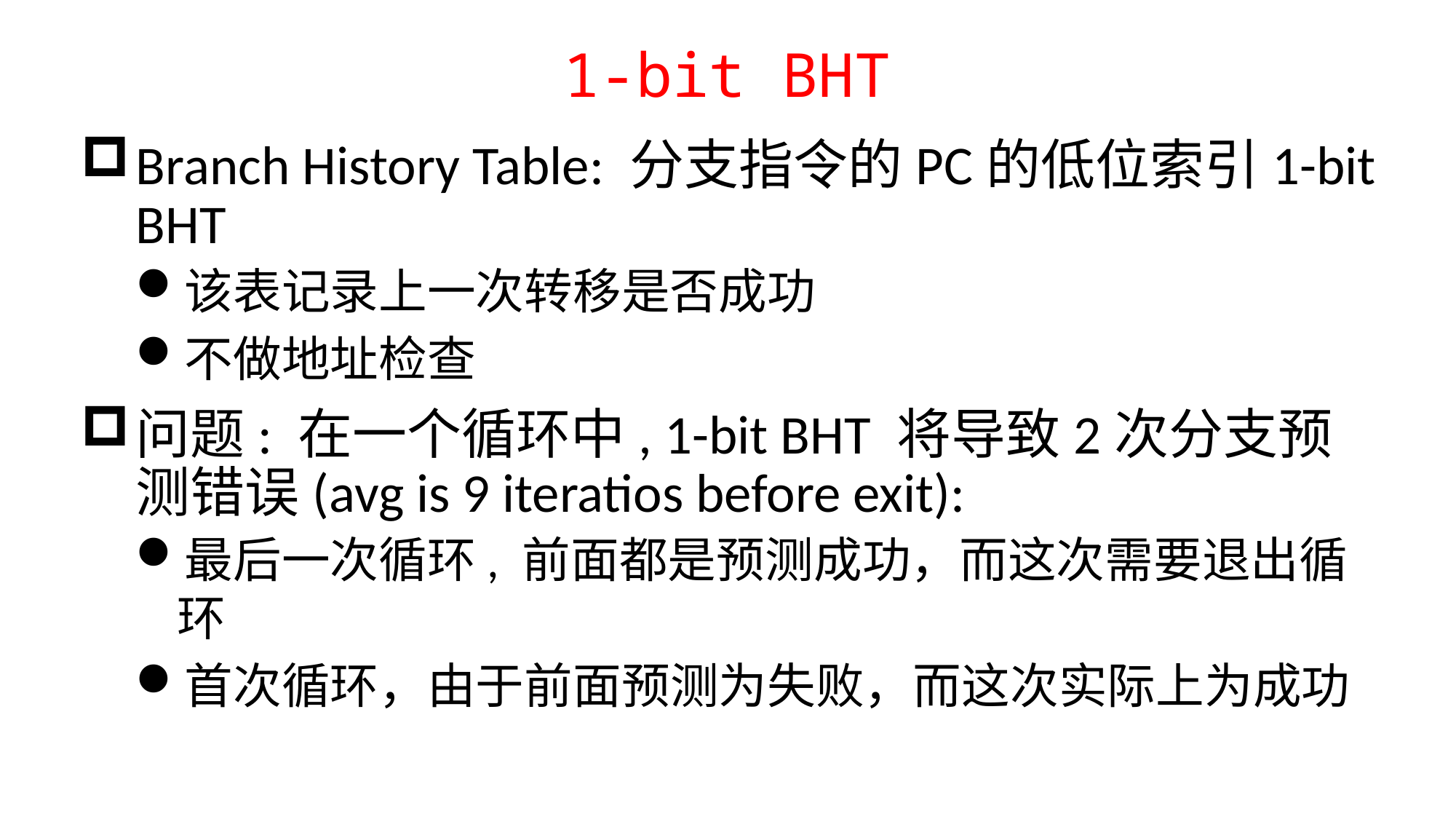

# 1-bit BHT
Branch History Table: 分支指令的PC的低位索引1-bit BHT
该表记录上一次转移是否成功
不做地址检查
问题: 在一个循环中, 1-bit BHT 将导致2次分支预测错误(avg is 9 iteratios before exit):
最后一次循环, 前面都是预测成功，而这次需要退出循环
首次循环，由于前面预测为失败，而这次实际上为成功